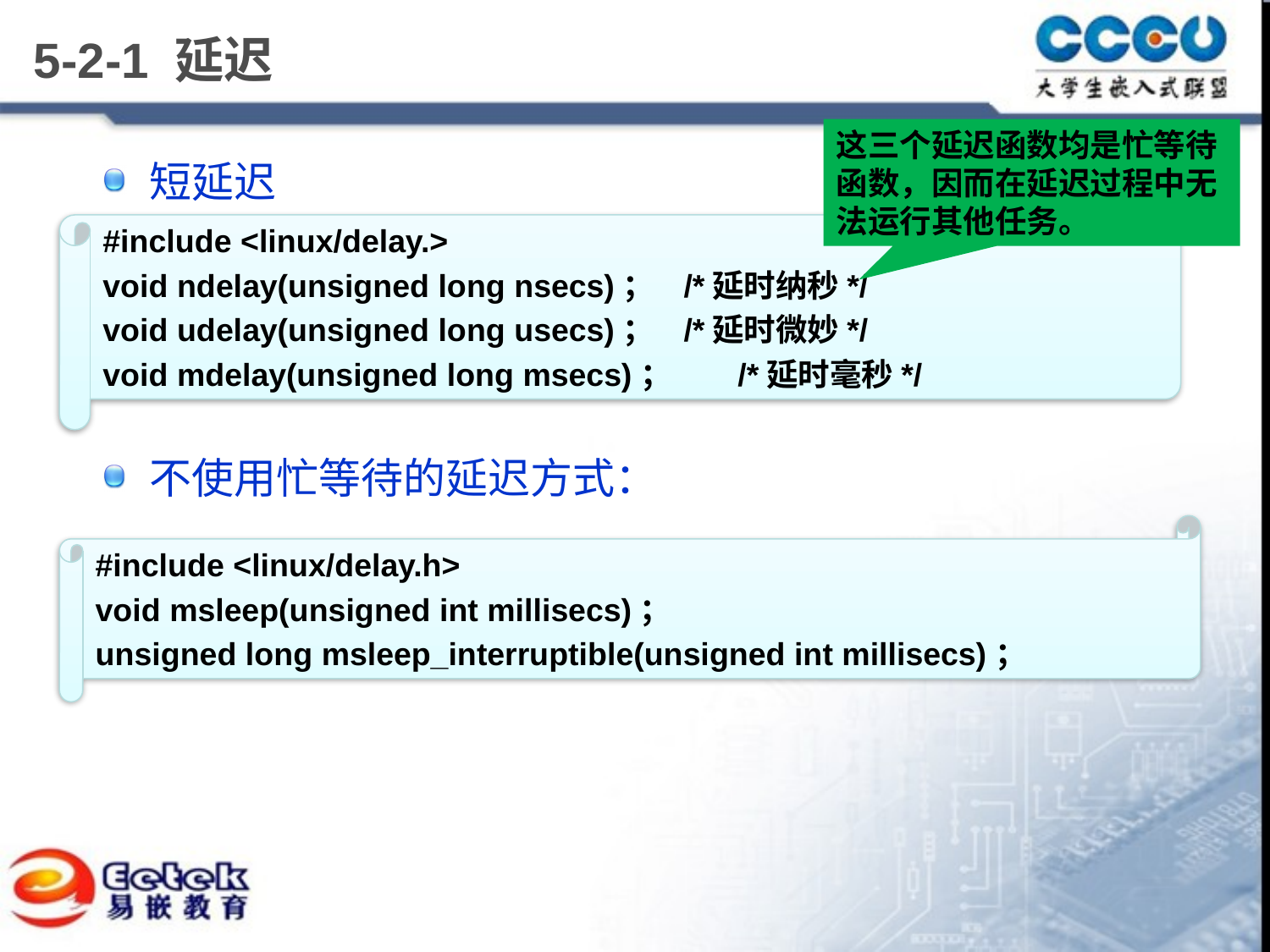

# 5-2-1 延迟
这三个延迟函数均是忙等待函数，因而在延迟过程中无法运行其他任务。
短延迟

不使用忙等待的延迟方式：
#include <linux/delay.>
void ndelay(unsigned long nsecs)；   /*延时纳秒*/
void udelay(unsigned long usecs)；   /*延时微妙*/
void mdelay(unsigned long msecs)；	/*延时毫秒*/
#include <linux/delay.h>
void msleep(unsigned int millisecs)；
unsigned long msleep_interruptible(unsigned int millisecs)；